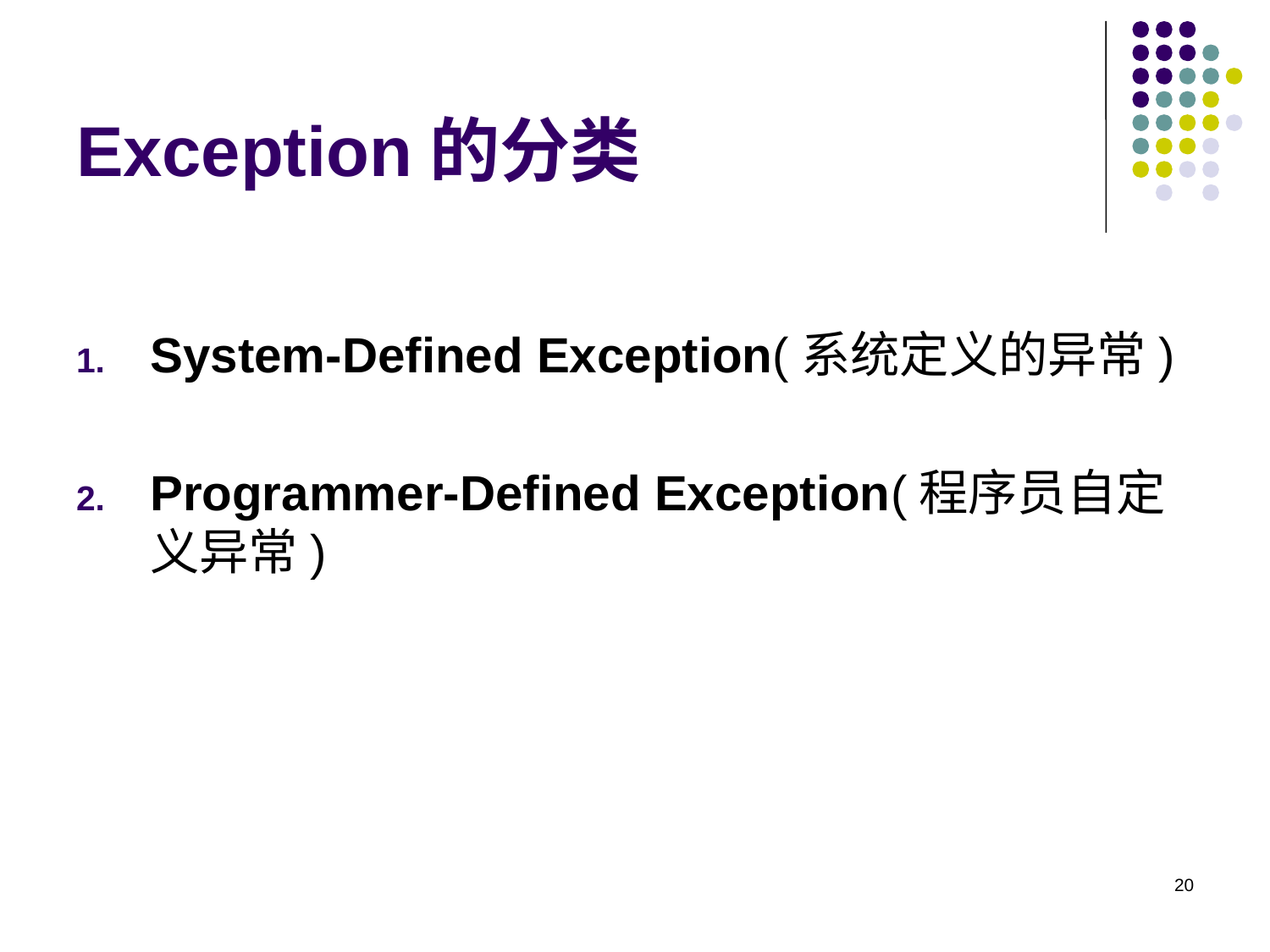

# Exception的分类

System-Defined Exception(系统定义的异常)

Programmer-Defined Exception(程序员自定义异常)
20